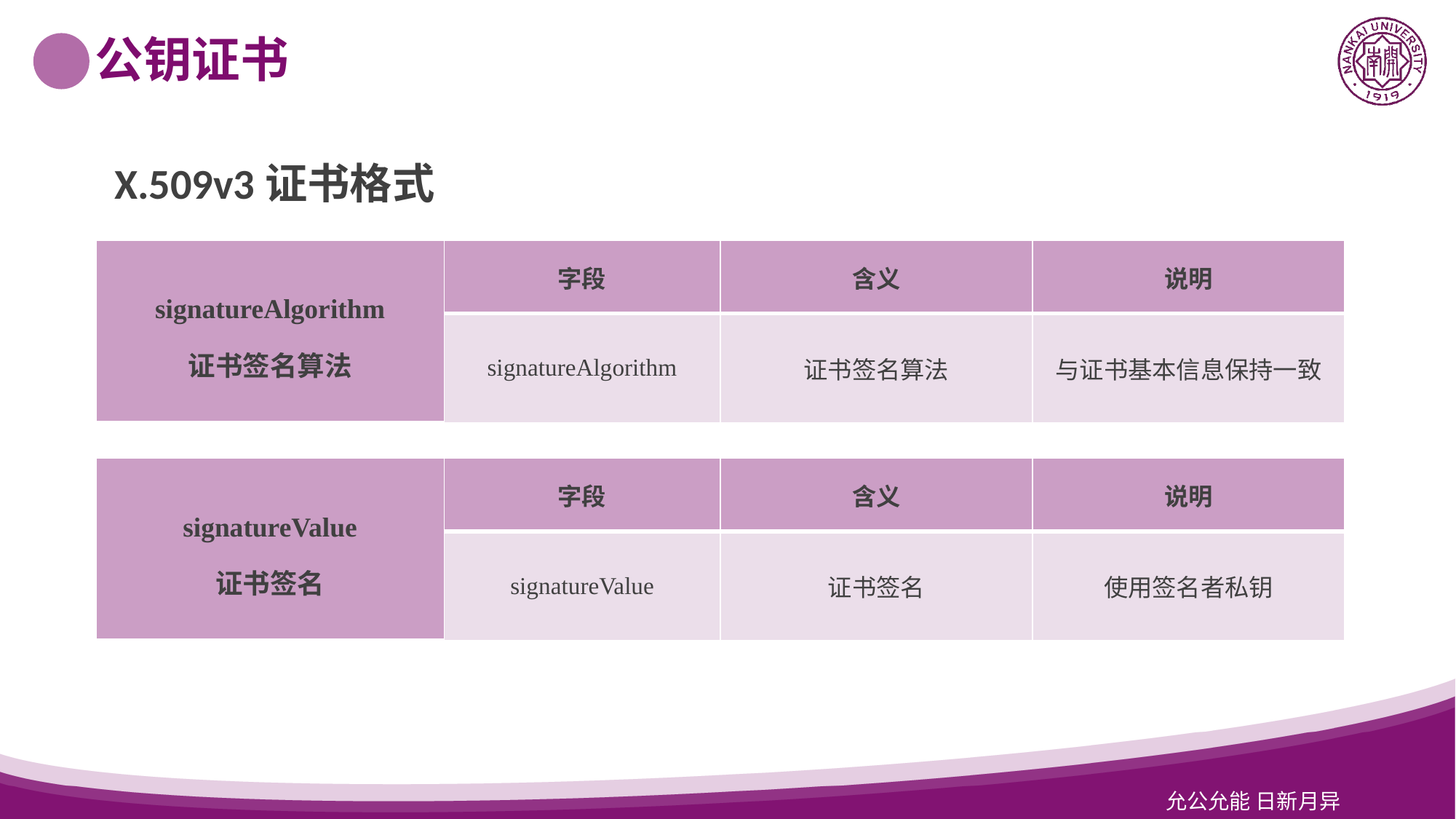

选中图片Delete，点击中间图标即可插入新图片

公钥证书
X.509v3证书格式
| signatureAlgorithm 证书签名算法 | 字段 | 含义 | 说明 |
| --- | --- | --- | --- |
|  | signatureAlgorithm | 证书签名算法 | 与证书基本信息保持一致 |
| signatureValue 证书签名 | 字段 | 含义 | 说明 |
| --- | --- | --- | --- |
|  | signatureValue | 证书签名 | 使用签名者私钥 |